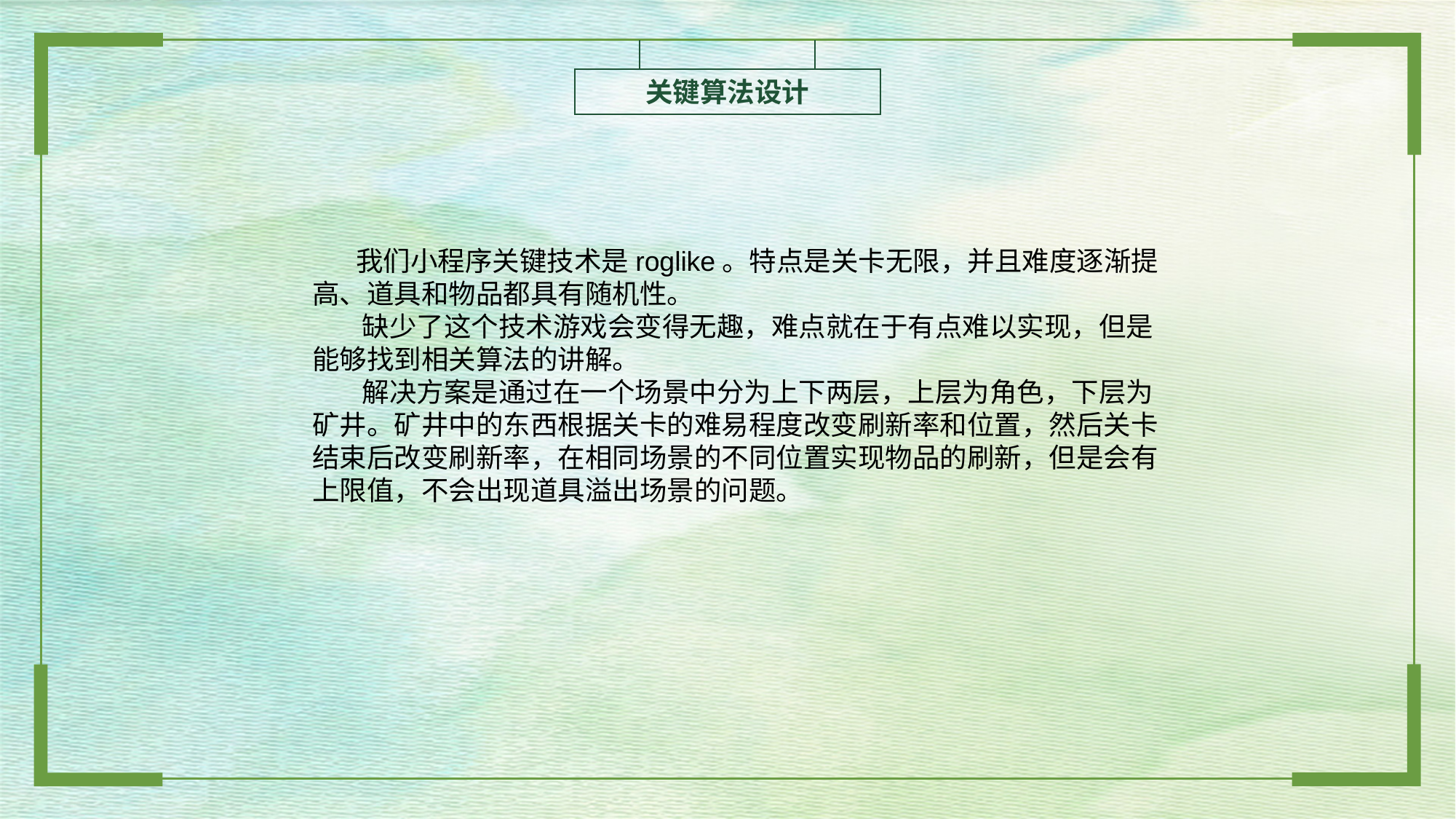

关键算法设计
      我们小程序关键技术是roglike。特点是关卡无限，并且难度逐渐提高、道具和物品都具有随机性。
       缺少了这个技术游戏会变得无趣，难点就在于有点难以实现，但是能够找到相关算法的讲解。
       解决方案是通过在一个场景中分为上下两层，上层为角色，下层为矿井。矿井中的东西根据关卡的难易程度改变刷新率和位置，然后关卡结束后改变刷新率，在相同场景的不同位置实现物品的刷新，但是会有上限值，不会出现道具溢出场景的问题。